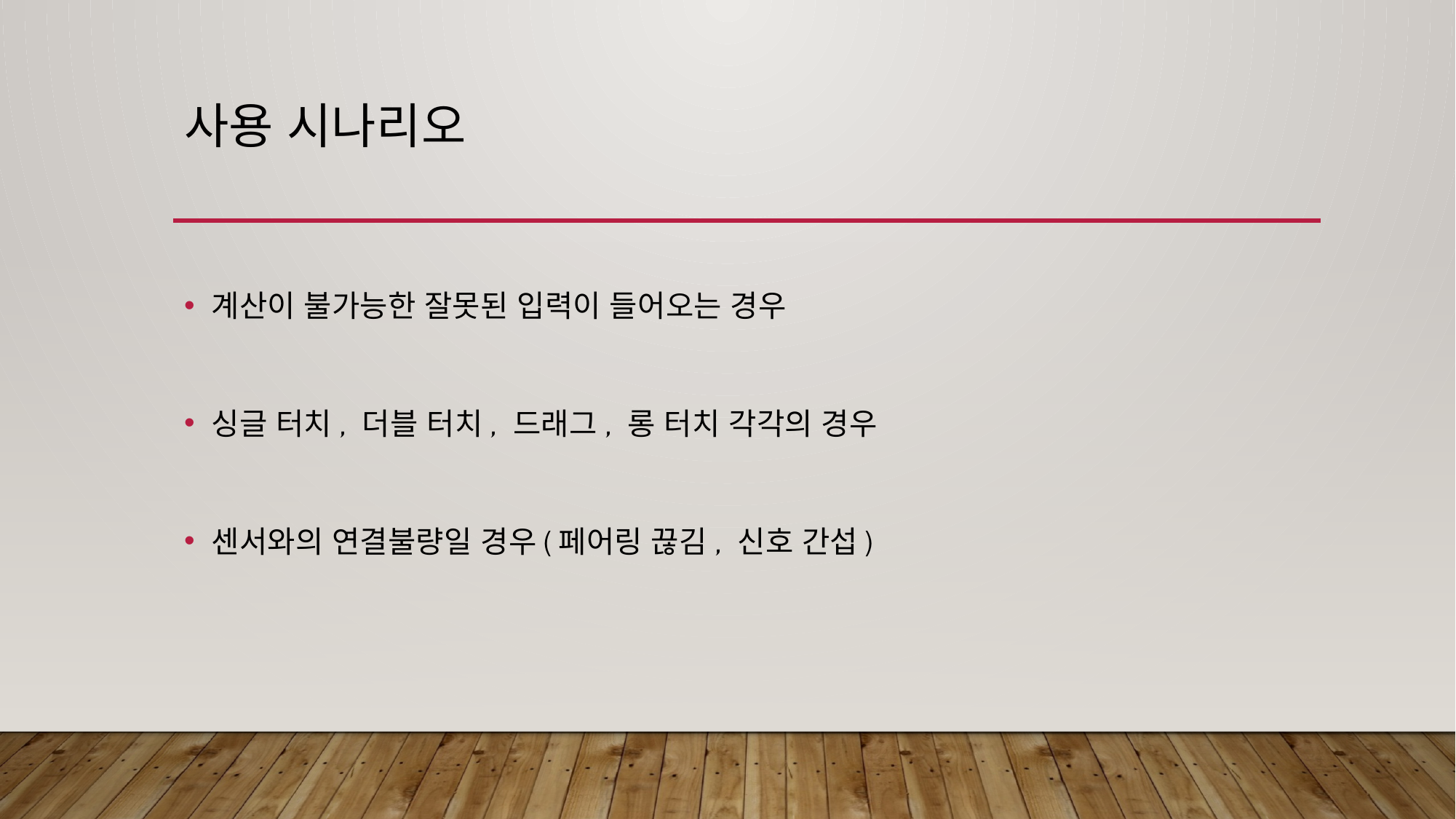

# 사용 시나리오
계산이 불가능한 잘못된 입력이 들어오는 경우

싱글 터치, 더블 터치, 드래그, 롱 터치 각각의 경우

센서와의 연결불량일 경우(페어링 끊김, 신호 간섭)